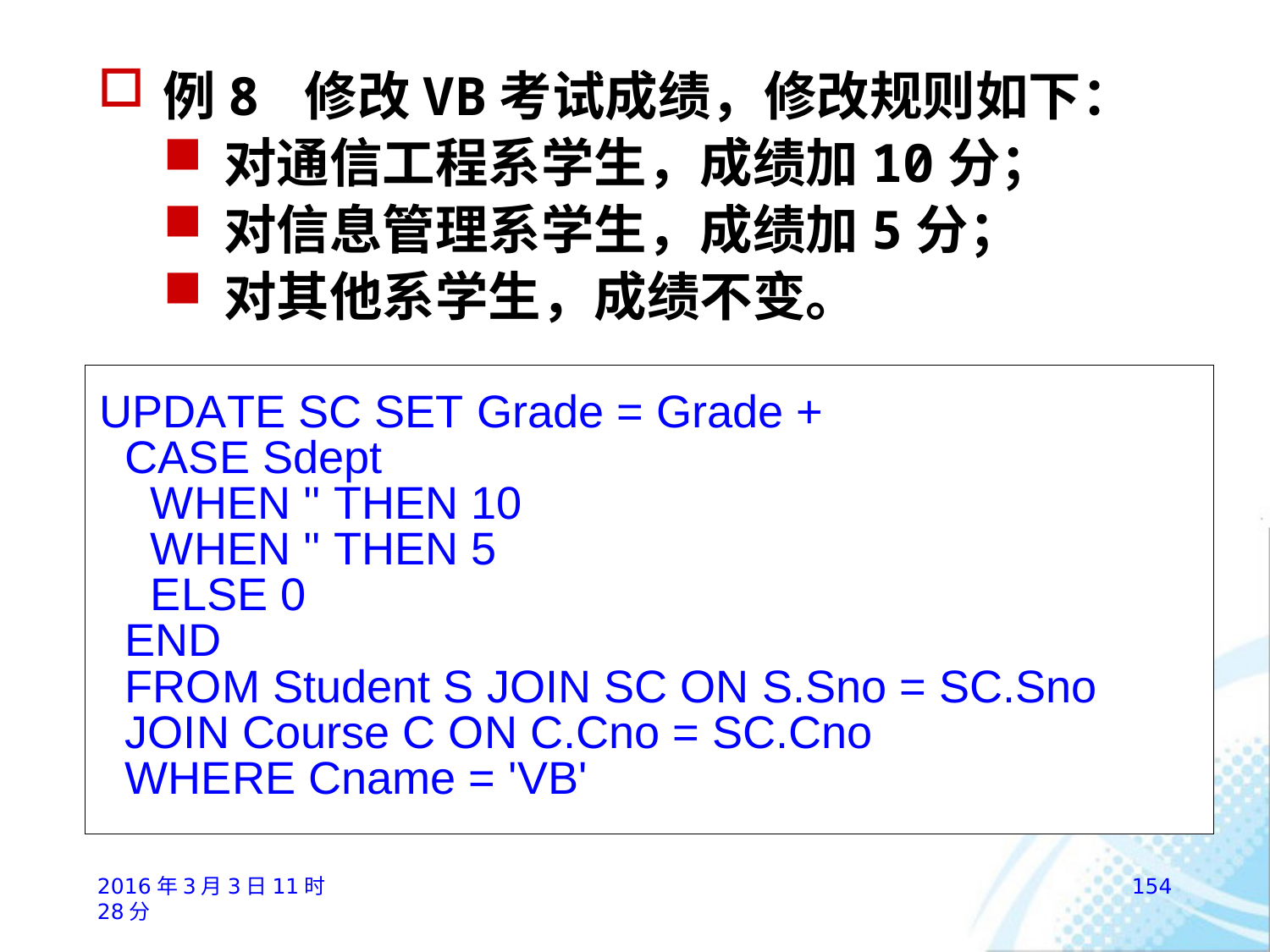

例8 修改VB考试成绩，修改规则如下：
对通信工程系学生，成绩加10分；
对信息管理系学生，成绩加5分；
对其他系学生，成绩不变。
2016年3月3日11时28分
154